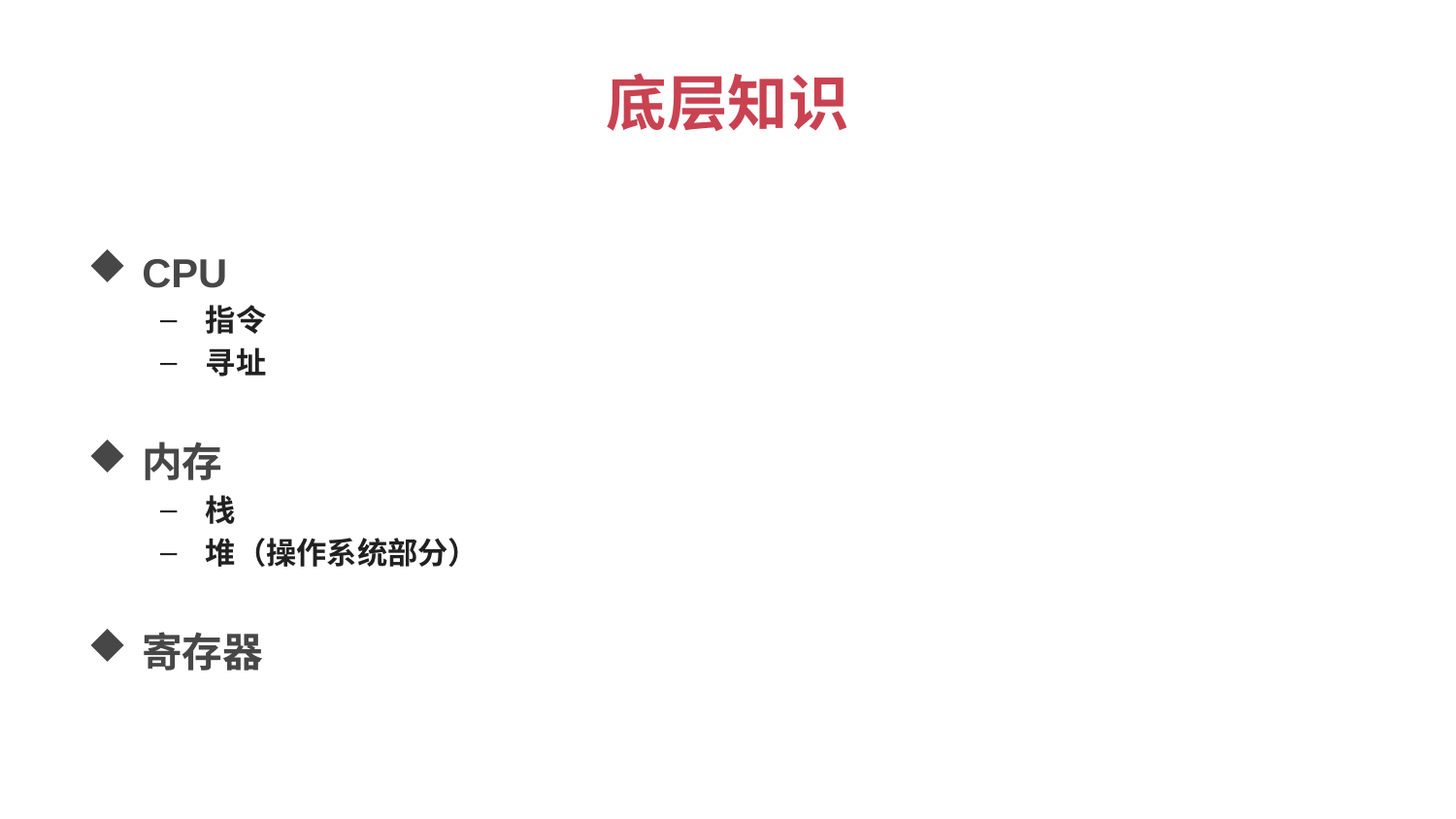

# 底层知识
CPU
指令
寻址
内存
栈
堆（操作系统部分）
寄存器